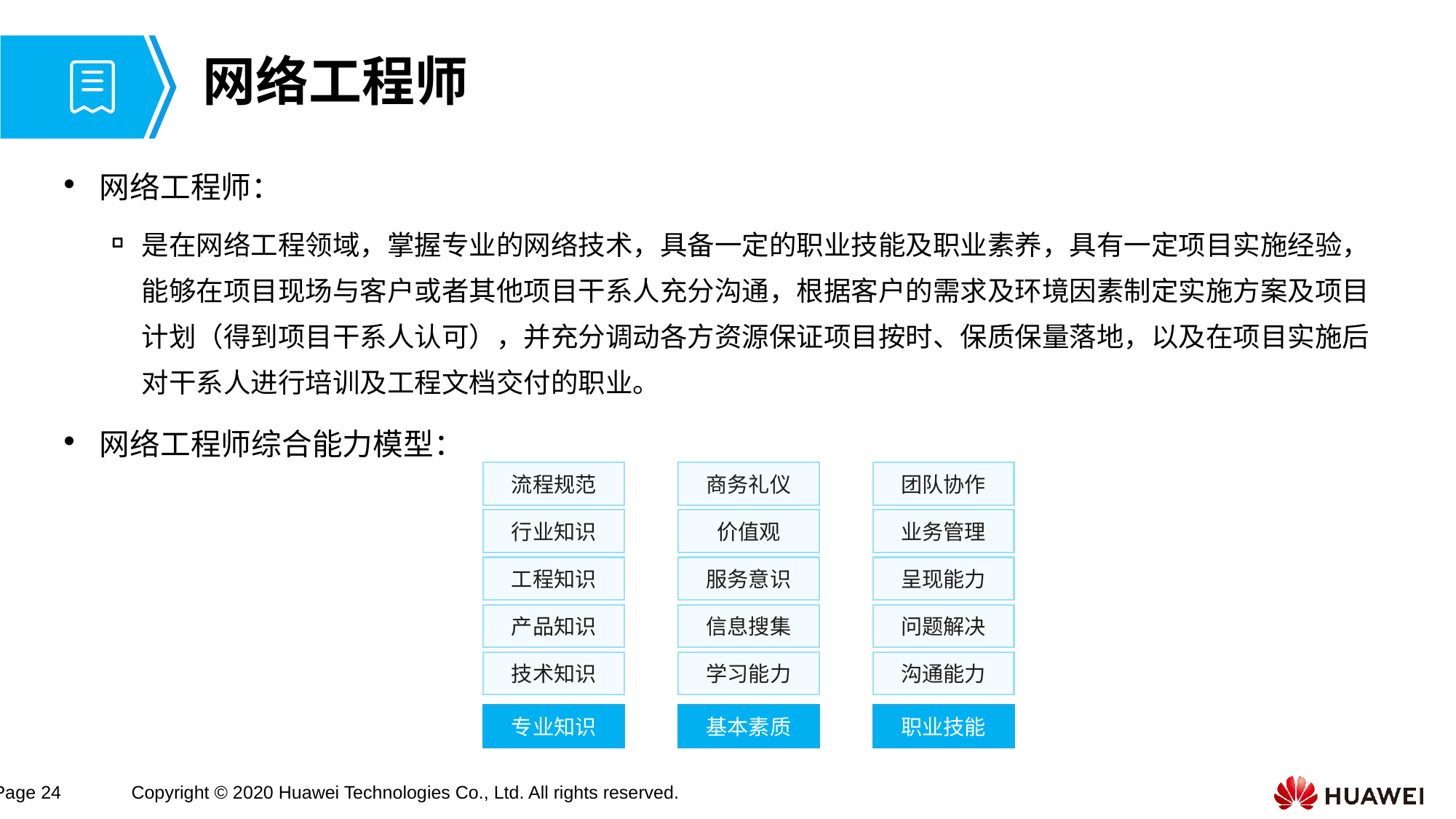

# 网络工程师
网络工程师：
是在网络工程领域，掌握专业的网络技术，具备一定的职业技能及职业素养，具有一定项目实施经验，能够在项目现场与客户或者其他项目干系人充分沟通，根据客户的需求及环境因素制定实施方案及项目计划（得到项目干系人认可），并充分调动各方资源保证项目按时、保质保量落地，以及在项目实施后对干系人进行培训及工程文档交付的职业。
网络工程师综合能力模型：

流程规范
商务礼仪
团队协作
行业知识
价值观
业务管理
工程知识
服务意识
呈现能力
产品知识
信息搜集
问题解决
技术知识
学习能力
沟通能力
专业知识
基本素质
职业技能